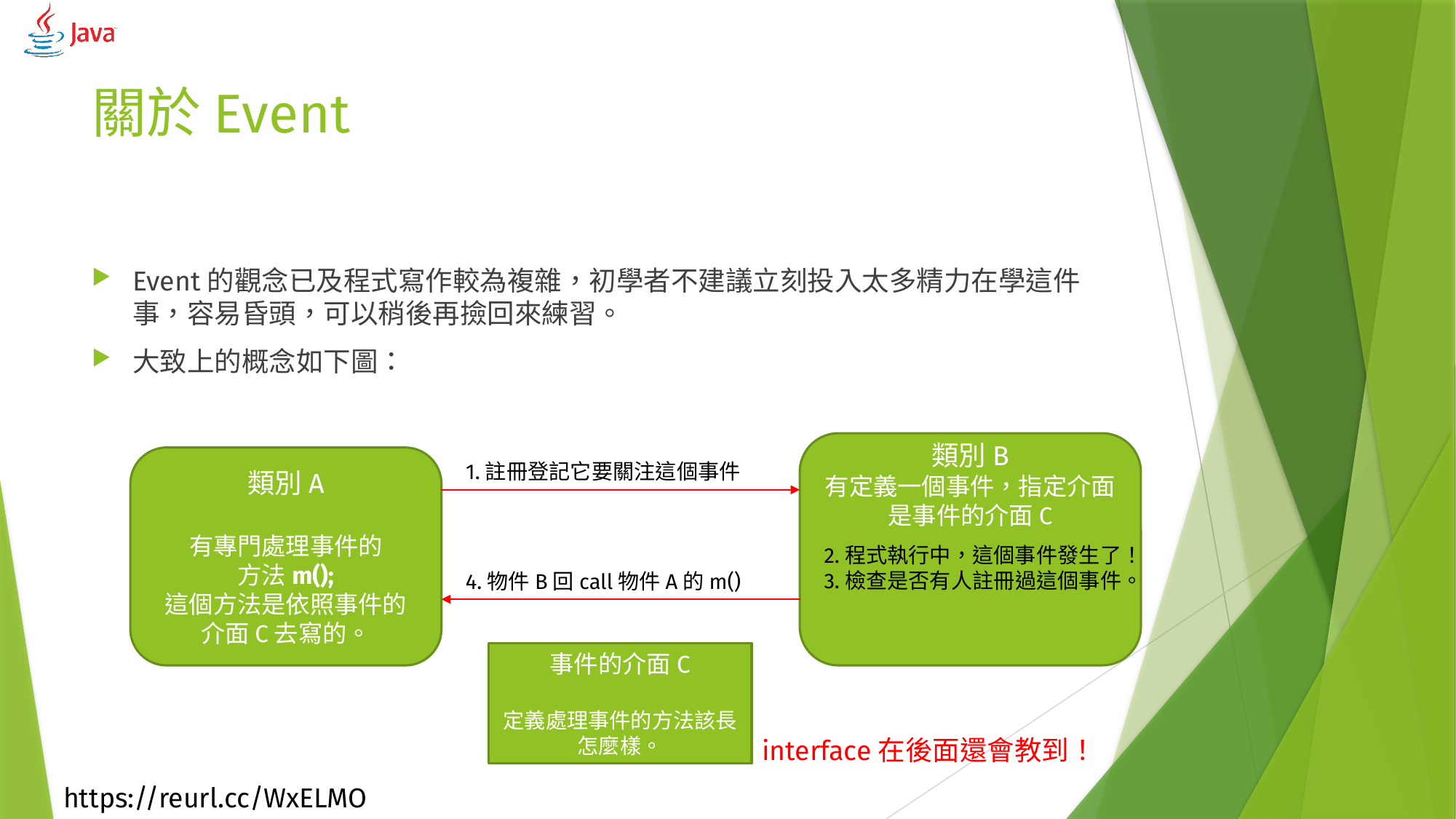

# 關於Event
Event的觀念已及程式寫作較為複雜，初學者不建議立刻投入太多精力在學這件事，容易昏頭，可以稍後再撿回來練習。
大致上的概念如下圖：
類別B
有定義一個事件，指定介面是事件的介面C

類別A

有專門處理事件的
方法m();
這個方法是依照事件的
介面C去寫的。
1.註冊登記它要關注這個事件
2.程式執行中，這個事件發生了！
3.檢查是否有人註冊過這個事件。
4.物件B回call物件A的m()
事件的介面C

定義處理事件的方法該長怎麼樣。
interface在後面還會教到！